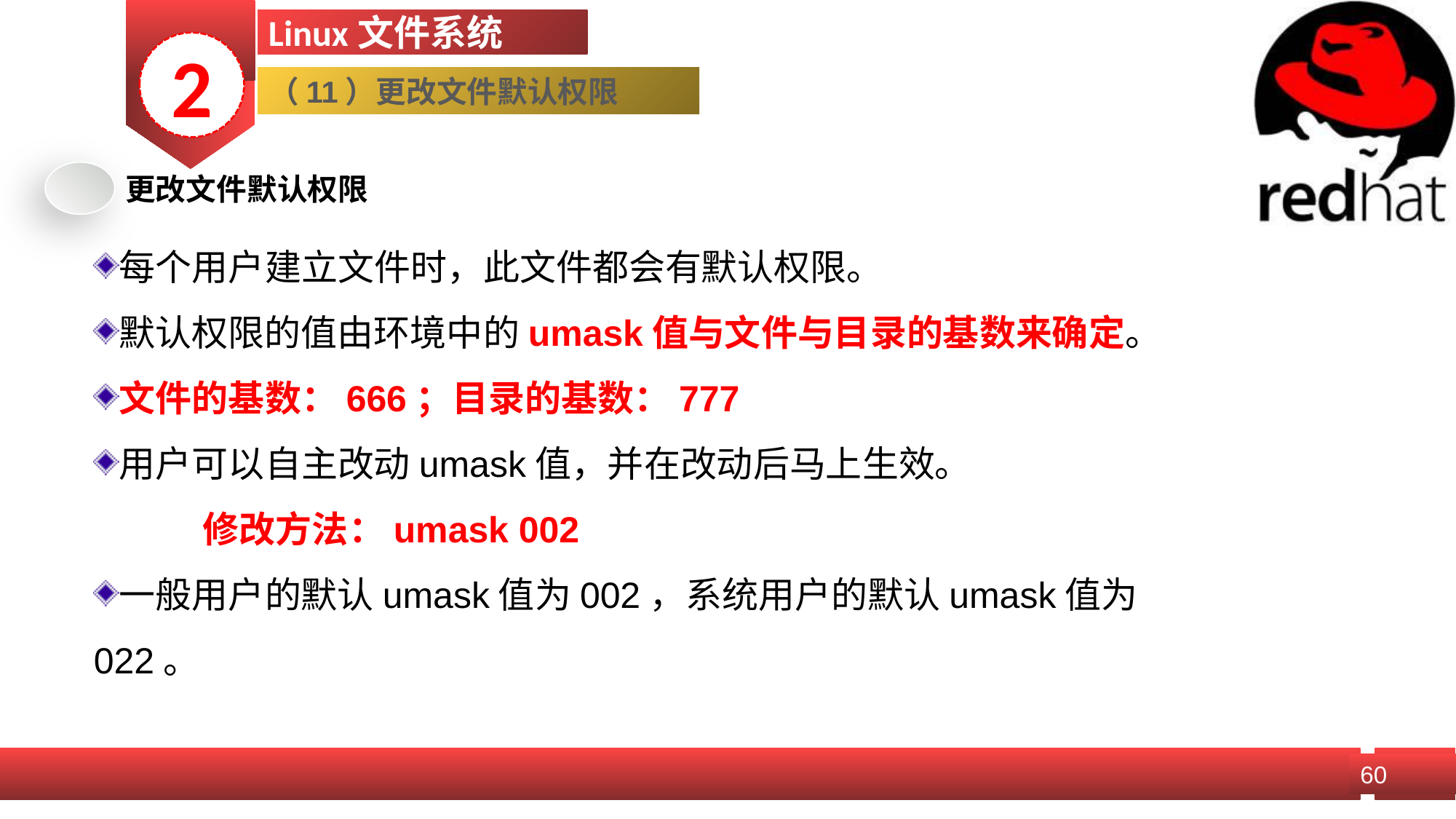

Linux文件系统
2
（11）更改文件默认权限

更改文件默认权限
每个用户建立文件时，此文件都会有默认权限。
默认权限的值由环境中的umask值与文件与目录的基数来确定。
文件的基数：666；目录的基数：777
用户可以自主改动umask值，并在改动后马上生效。
	修改方法：umask 002
一般用户的默认umask值为002，系统用户的默认umask值为022。